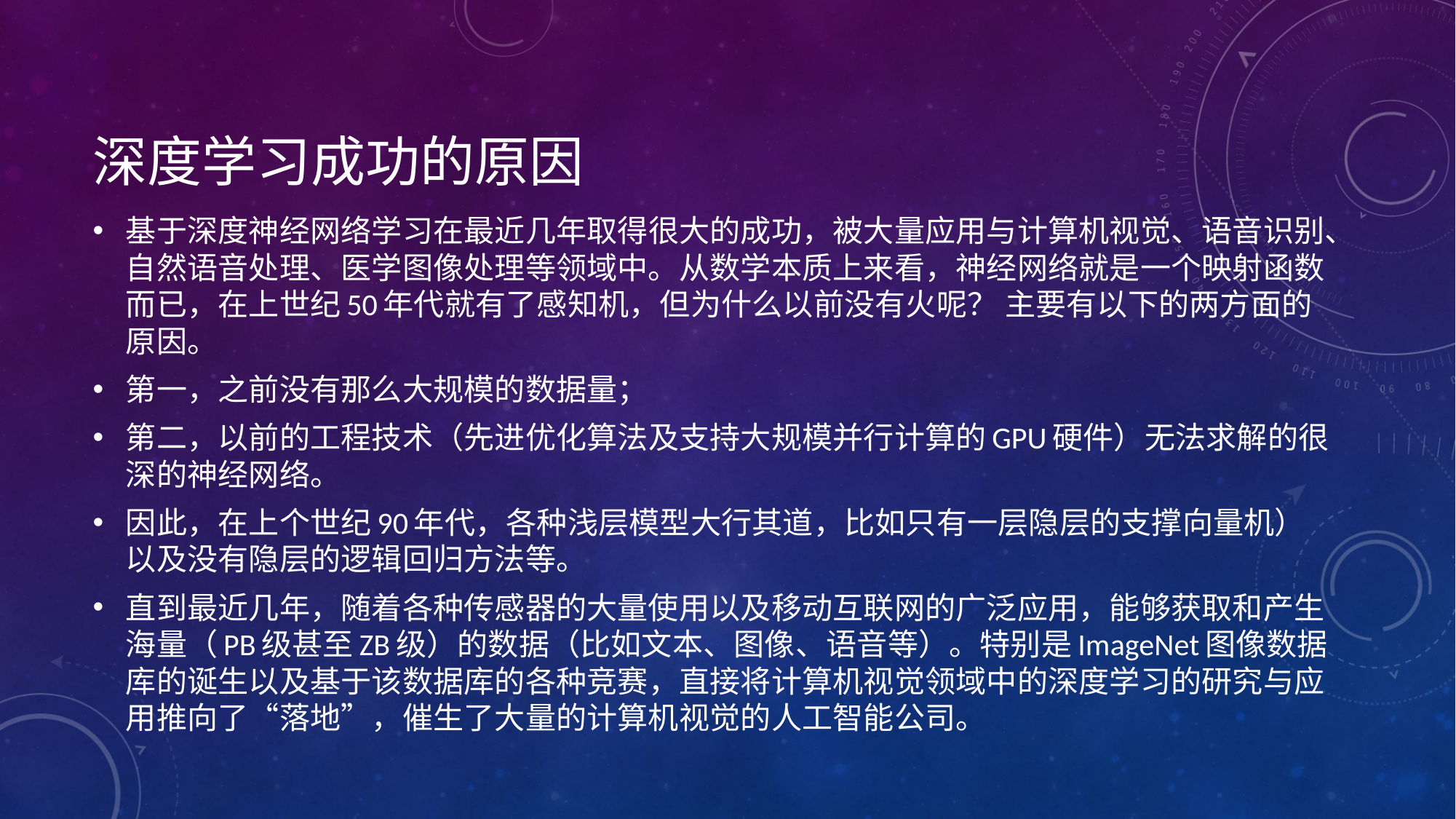

# 深度学习成功的原因
基于深度神经网络学习在最近几年取得很大的成功，被大量应用与计算机视觉、语音识别、自然语音处理、医学图像处理等领域中。从数学本质上来看，神经网络就是一个映射函数而已，在上世纪50年代就有了感知机，但为什么以前没有火呢？ 主要有以下的两方面的原因。
第一，之前没有那么大规模的数据量；
第二，以前的工程技术（先进优化算法及支持大规模并行计算的GPU硬件）无法求解的很深的神经网络。
因此，在上个世纪90年代，各种浅层模型大行其道，比如只有一层隐层的支撑向量机）以及没有隐层的逻辑回归方法等。
直到最近几年，随着各种传感器的大量使用以及移动互联网的广泛应用，能够获取和产生海量（PB级甚至ZB级）的数据（比如文本、图像、语音等）。特别是ImageNet图像数据库的诞生以及基于该数据库的各种竞赛，直接将计算机视觉领域中的深度学习的研究与应用推向了“落地”，催生了大量的计算机视觉的人工智能公司。